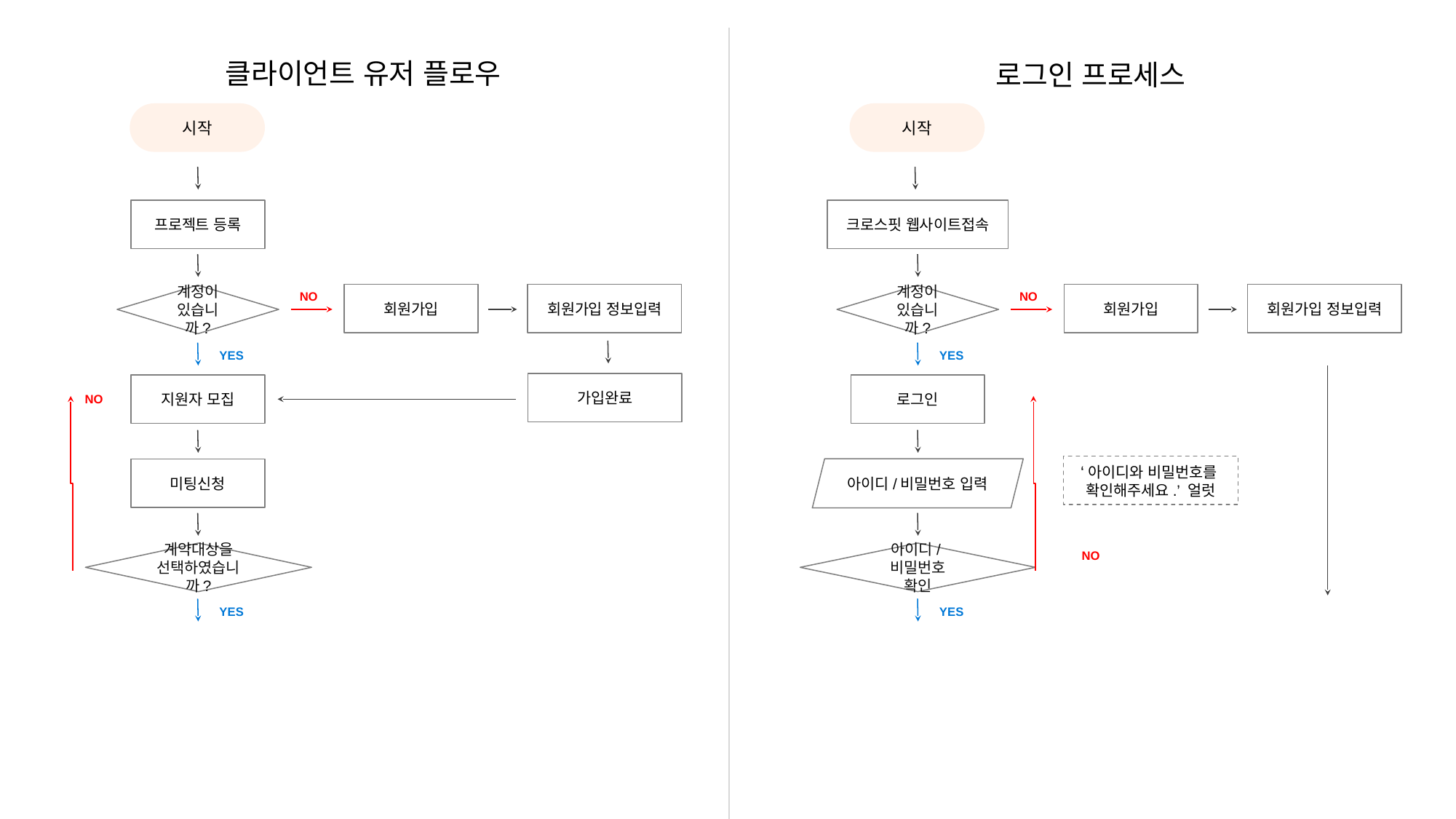

클라이언트 유저 플로우
로그인 프로세스
시작
시작
프로젝트 등록
크로스핏 웹사이트접속
NO
NO
회원가입
회원가입 정보입력
회원가입
회원가입 정보입력
계정이
있습니까?
계정이 있습니까?
YES
YES
가입완료
지원자 모집
로그인
NO
‘아이디와 비밀번호를
확인해주세요.’ 얼럿
아이디/비밀번호 입력
미팅신청
NO
계약대상을
선택하였습니까?
아이디/비밀번호
확인
YES
YES